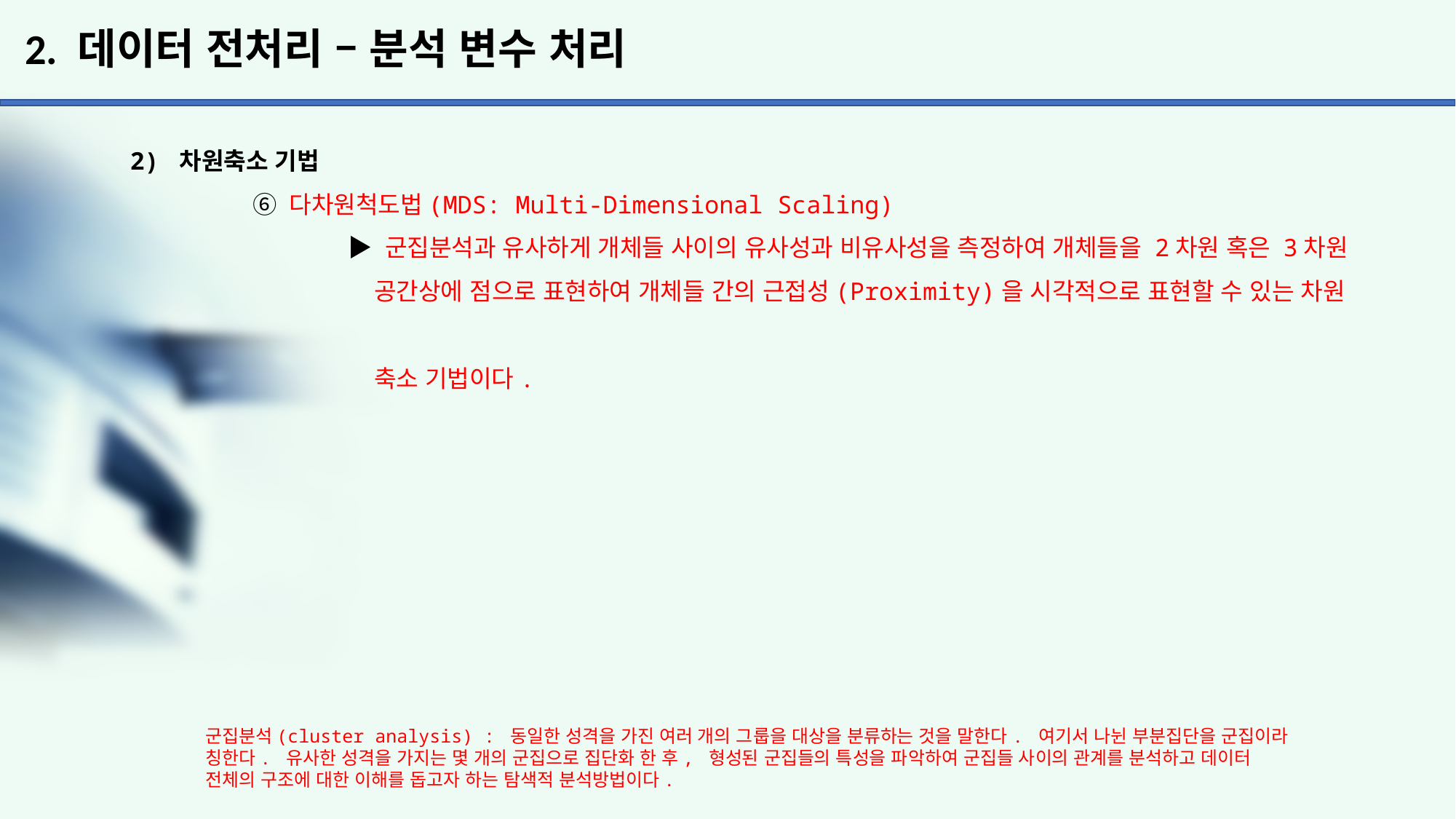

# 2. 데이터 전처리 – 분석 변수 처리
2) 차원축소 기법
	  ⑥ 다차원척도법(MDS: Multi-Dimensional Scaling)
		▶ 군집분석과 유사하게 개체들 사이의 유사성과 비유사성을 측정하여 개체들을 2차원 혹은 3차원
		   공간상에 점으로 표현하여 개체들 간의 근접성(Proximity)을 시각적으로 표현할 수 있는 차원
		   축소 기법이다.
군집분석(cluster analysis) : 동일한 성격을 가진 여러 개의 그룹을 대상을 분류하는 것을 말한다. 여기서 나뉜 부분집단을 군집이라 칭한다. 유사한 성격을 가지는 몇 개의 군집으로 집단화 한 후, 형성된 군집들의 특성을 파악하여 군집들 사이의 관계를 분석하고 데이터 전체의 구조에 대한 이해를 돕고자 하는 탐색적 분석방법이다.